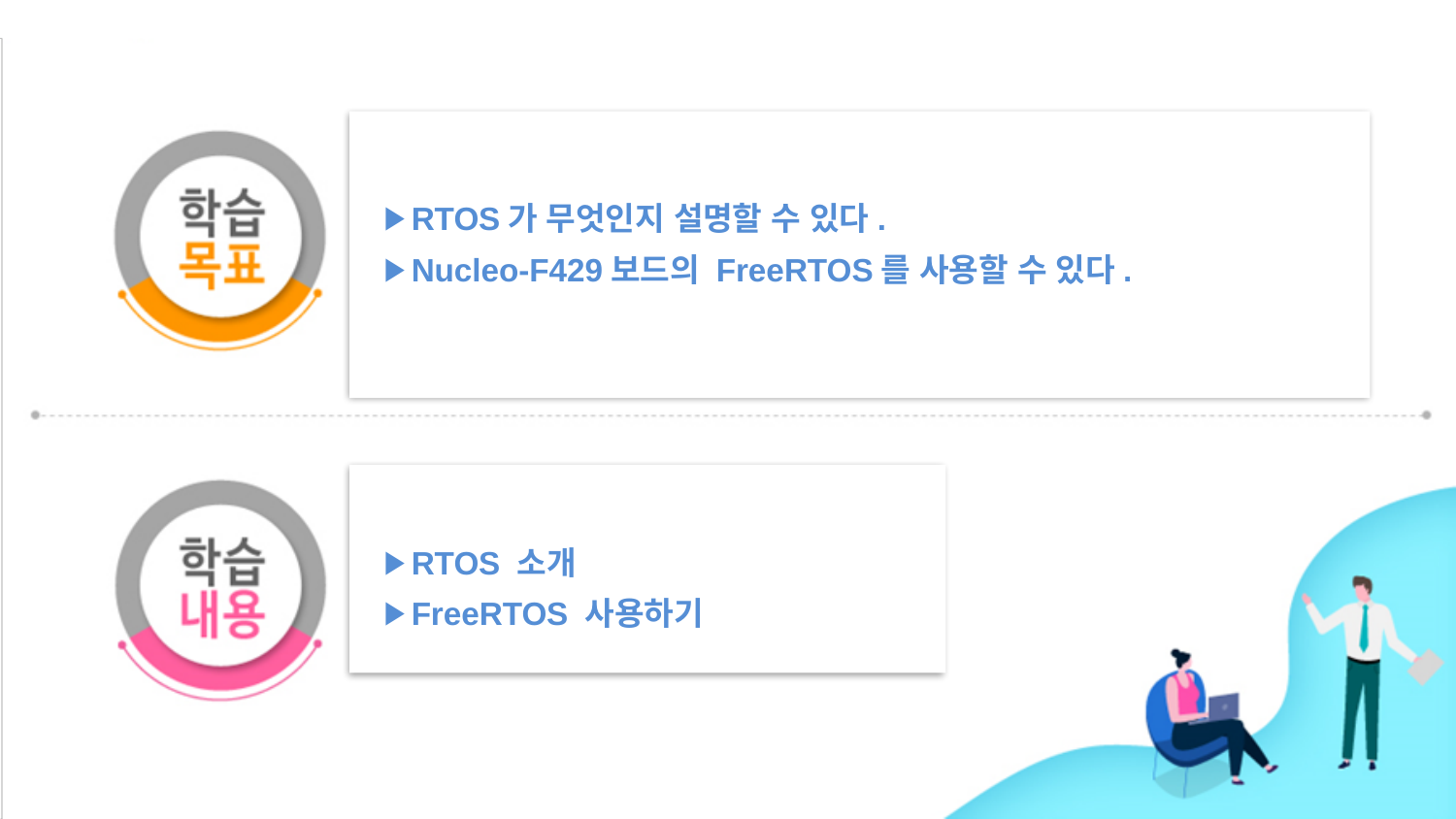

RTOS가 무엇인지 설명할 수 있다.
Nucleo-F429보드의 FreeRTOS를 사용할 수 있다.
RTOS 소개
FreeRTOS 사용하기